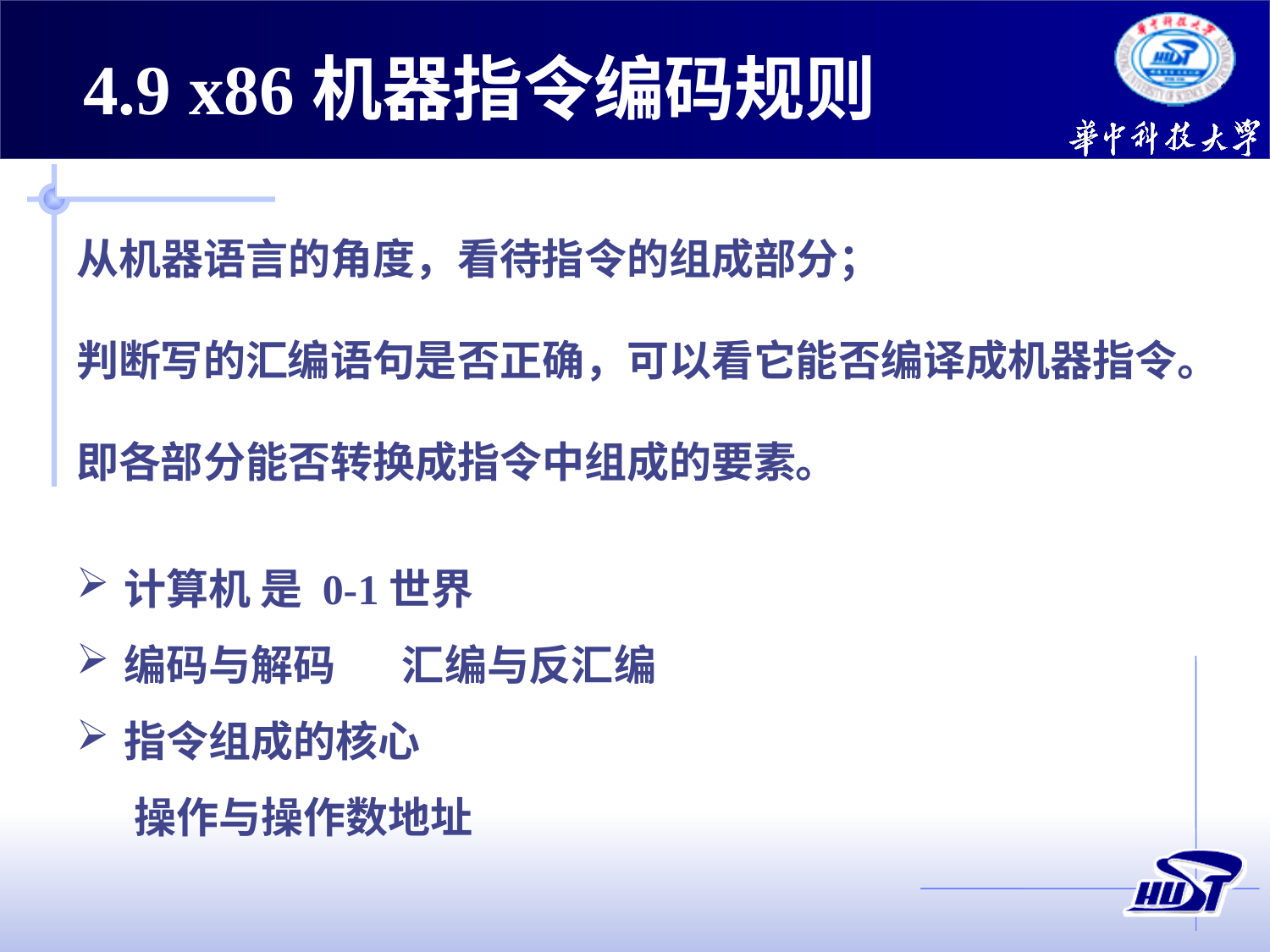

4.9 x86机器指令编码规则
从机器语言的角度，看待指令的组成部分；

判断写的汇编语句是否正确，可以看它能否编译成机器指令。

即各部分能否转换成指令中组成的要素。

计算机 是 0-1世界
编码与解码       汇编与反汇编
指令组成的核心
     操作与操作数地址